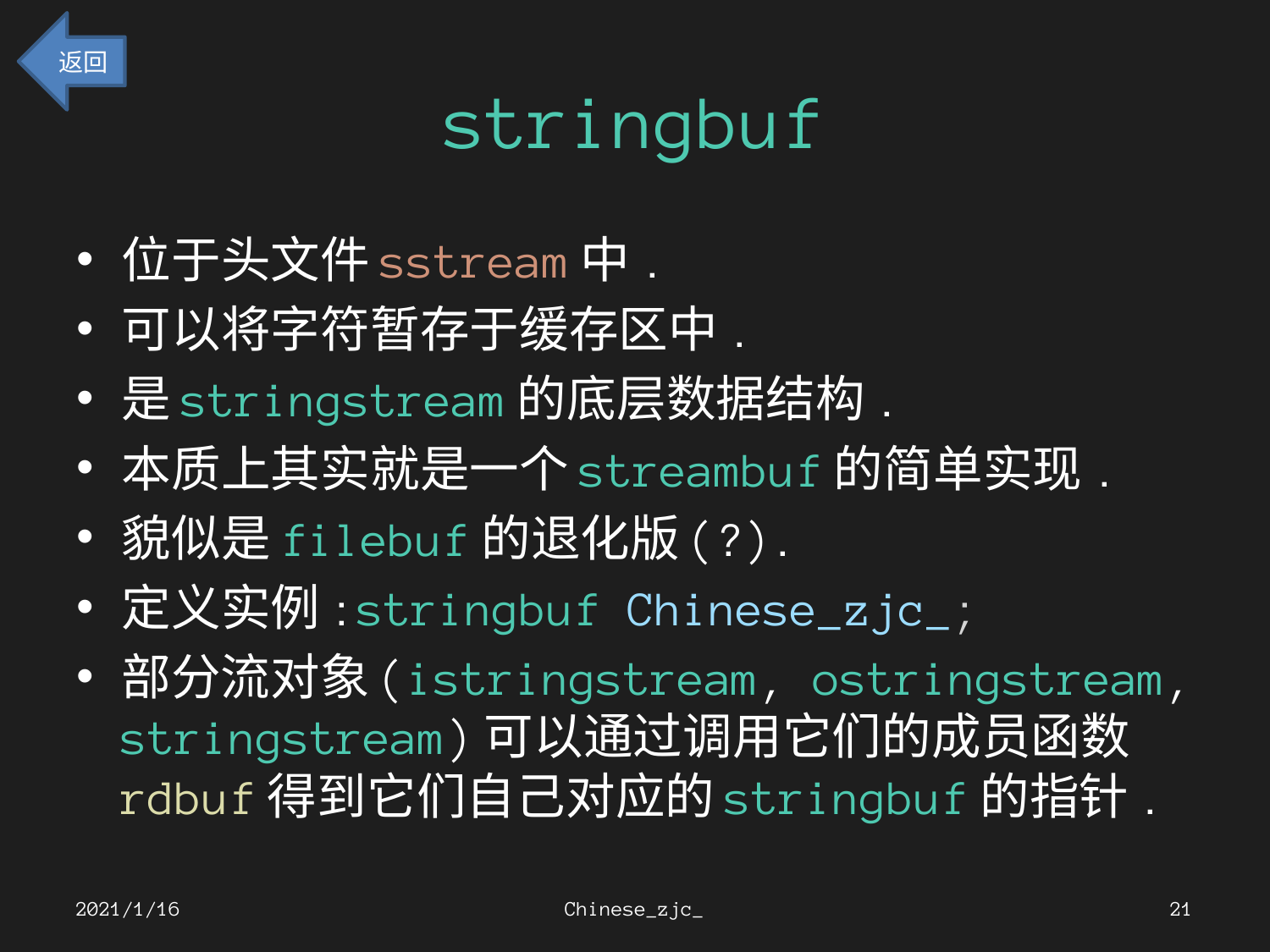

返回
# stringbuf
位于头文件sstream中.
可以将字符暂存于缓存区中.
是stringstream的底层数据结构.
本质上其实就是一个streambuf的简单实现.
貌似是filebuf的退化版(?).
定义实例:stringbuf Chinese_zjc_;
部分流对象(istringstream, ostringstream, stringstream)可以通过调用它们的成员函数rdbuf得到它们自己对应的stringbuf的指针.

2021/1/16
Chinese_zjc_
21